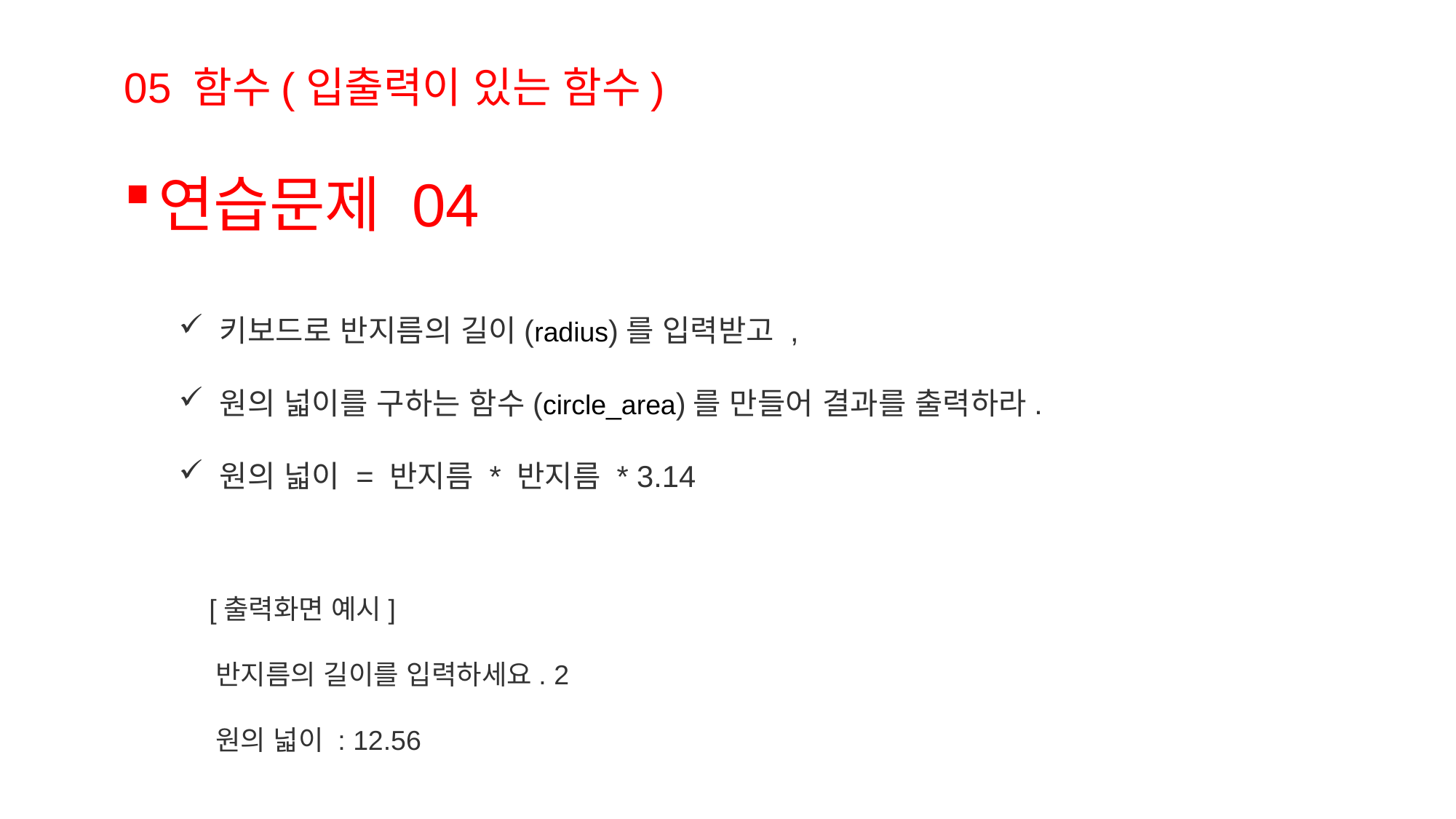

05 함수(입출력이 있는 함수)
연습문제 04

키보드로 반지름의 길이(radius)를 입력받고 ,
원의 넓이를 구하는 함수(circle_area)를 만들어 결과를 출력하라.
원의 넓이 = 반지름 * 반지름 * 3.14

    [출력화면 예시]
    반지름의 길이를 입력하세요. 2
    원의 넓이 : 12.56